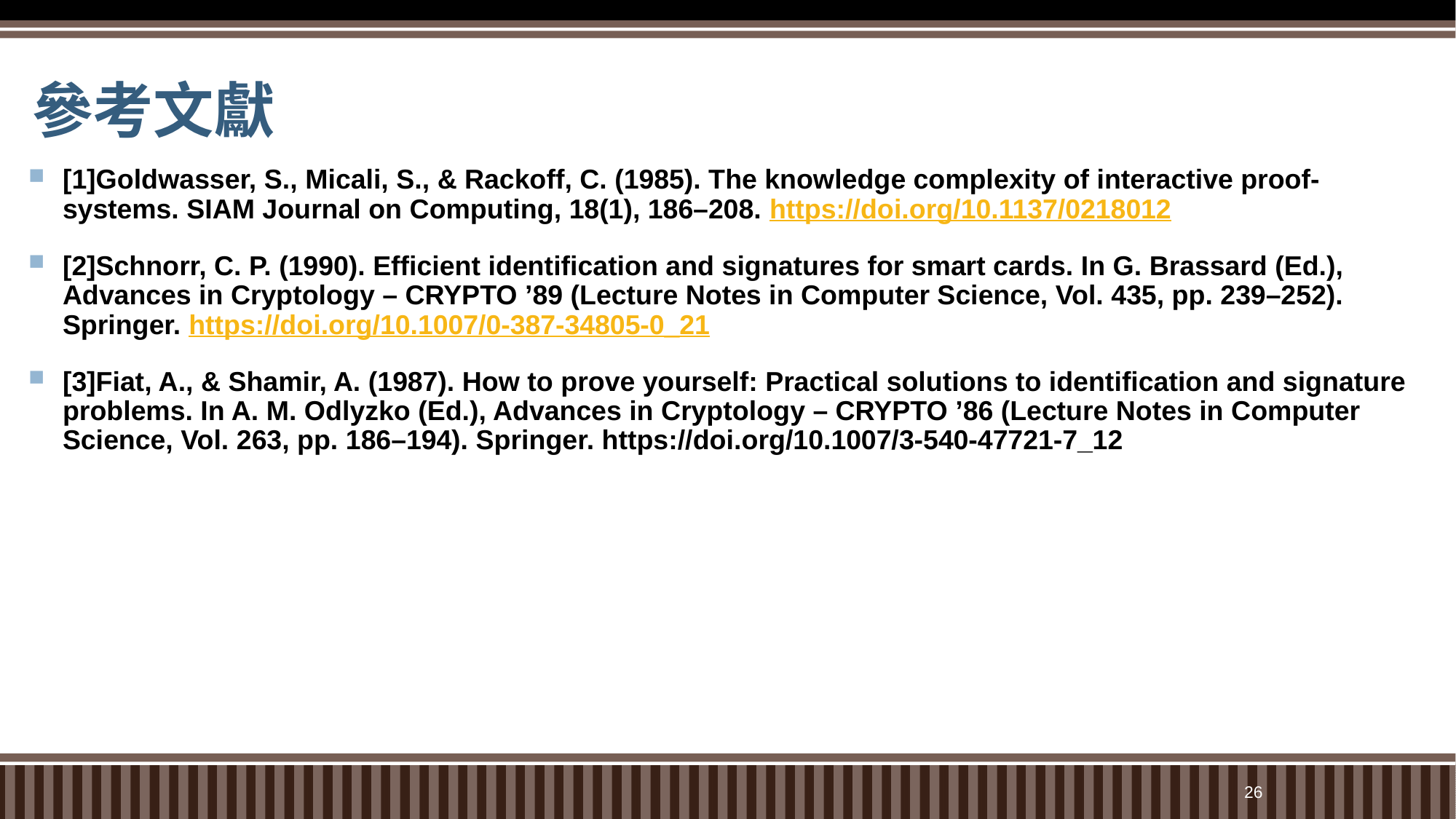

# 參考文獻
[1]Goldwasser, S., Micali, S., & Rackoff, C. (1985). The knowledge complexity of interactive proof-systems. SIAM Journal on Computing, 18(1), 186–208. https://doi.org/10.1137/0218012
[2]Schnorr, C. P. (1990). Efficient identification and signatures for smart cards. In G. Brassard (Ed.), Advances in Cryptology – CRYPTO ’89 (Lecture Notes in Computer Science, Vol. 435, pp. 239–252). Springer. https://doi.org/10.1007/0-387-34805-0_21
[3]Fiat, A., & Shamir, A. (1987). How to prove yourself: Practical solutions to identification and signature problems. In A. M. Odlyzko (Ed.), Advances in Cryptology – CRYPTO ’86 (Lecture Notes in Computer Science, Vol. 263, pp. 186–194). Springer. https://doi.org/10.1007/3-540-47721-7_12

26